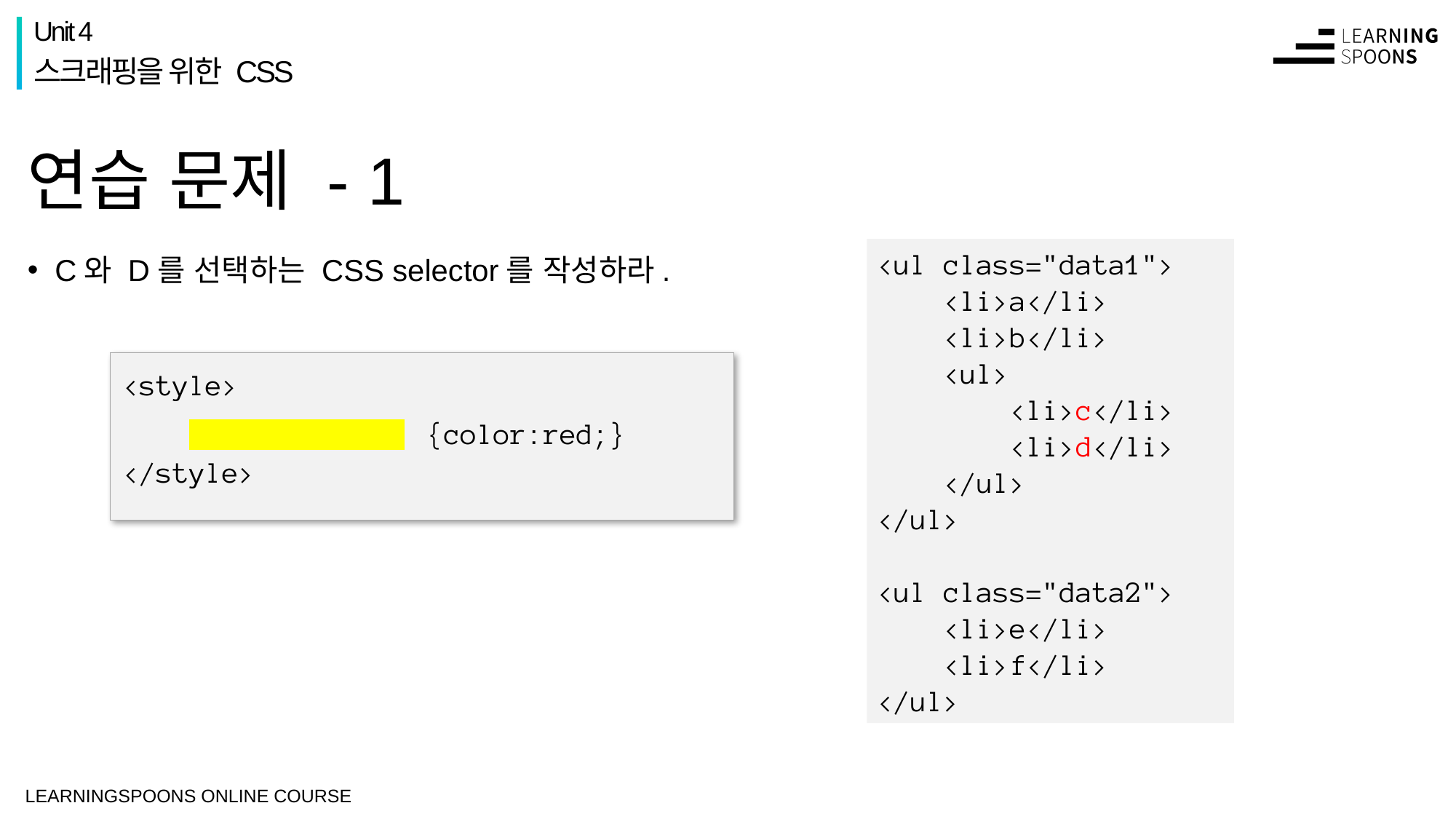

Unit 4
스크래핑을 위한 CSS
# 연습 문제 - 1
<ul class="data1">
    <li>a</li>
    <li>b</li>
    <ul>
        <li>c</li>
        <li>d</li>
    </ul>
</ul>

<ul class="data2">
    <li>e</li>
    <li>f</li>
</ul>
C와 D를 선택하는 CSS selector를 작성하라.
<style>
                  {color:red;}
</style>